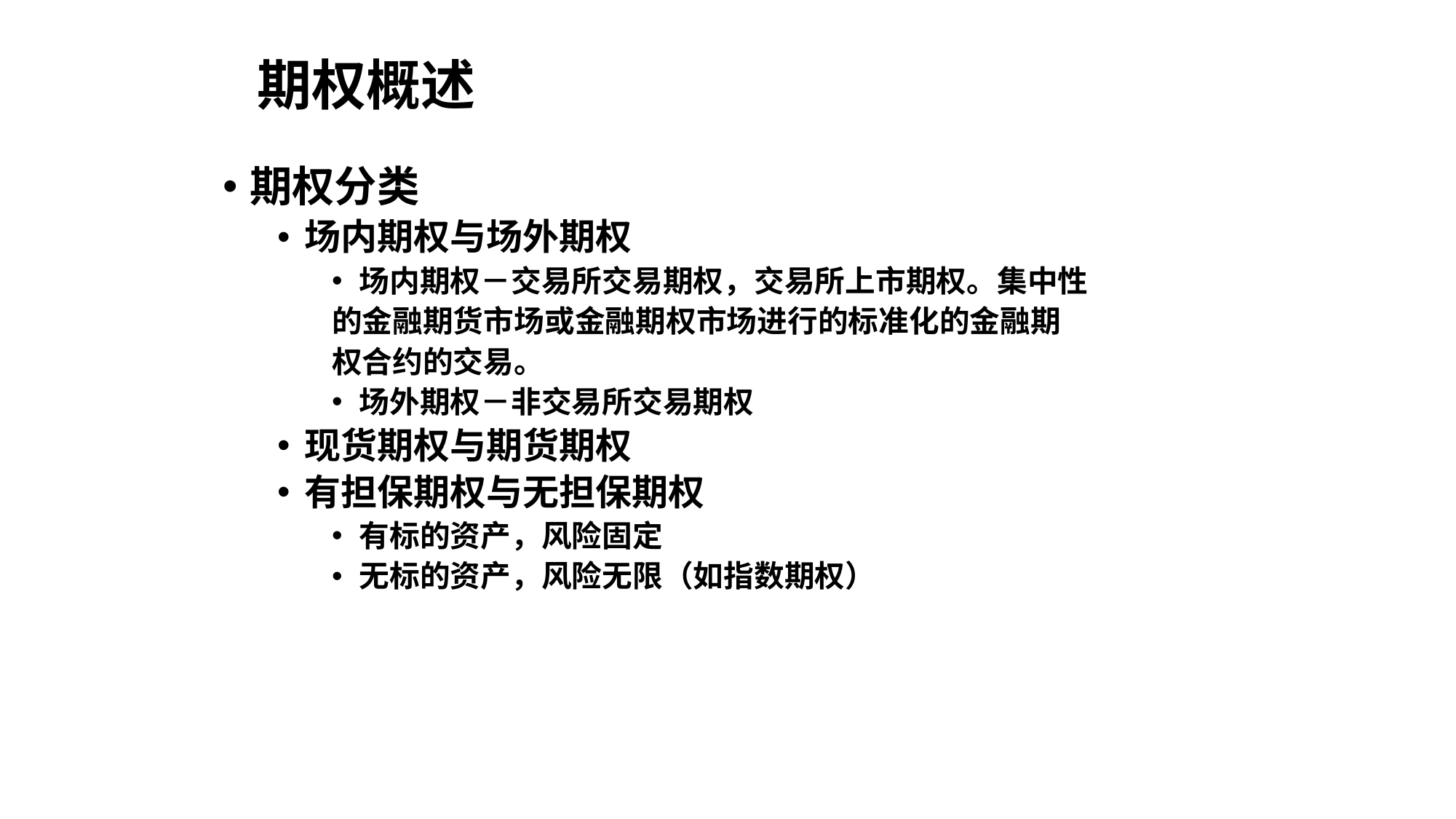

# 期权概述
期权分类
场内期权与场外期权
场内期权－交易所交易期权，交易所上市期权。集中性
的金融期货市场或金融期权市场进行的标准化的金融期
权合约的交易。
场外期权－非交易所交易期权
现货期权与期货期权
有担保期权与无担保期权
有标的资产，风险固定
无标的资产，风险无限（如指数期权）